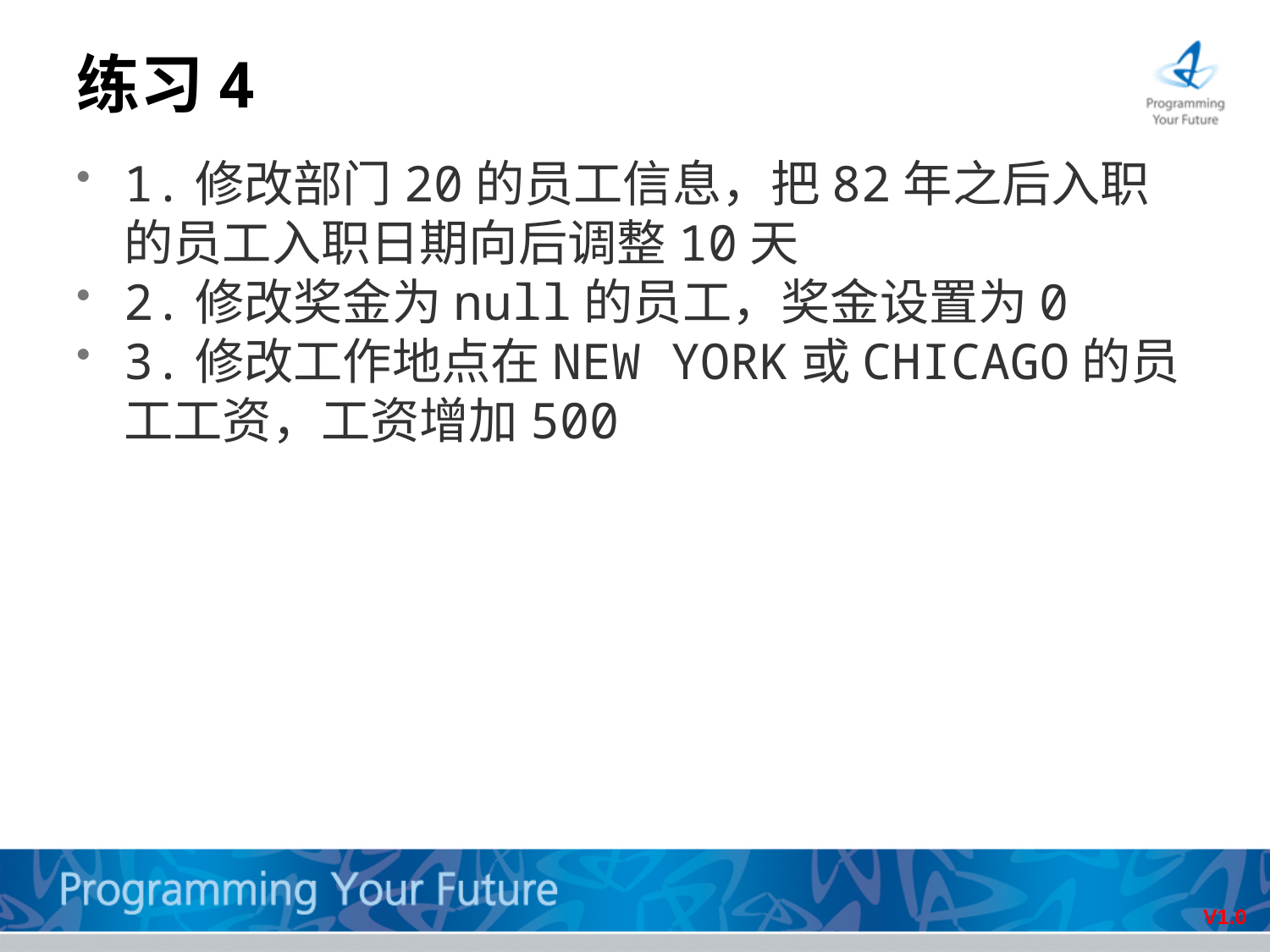

# 练习4
1.修改部门20的员工信息，把82年之后入职的员工入职日期向后调整10天
2.修改奖金为null的员工，奖金设置为0
3.修改工作地点在NEW YORK或CHICAGO的员工工资，工资增加500